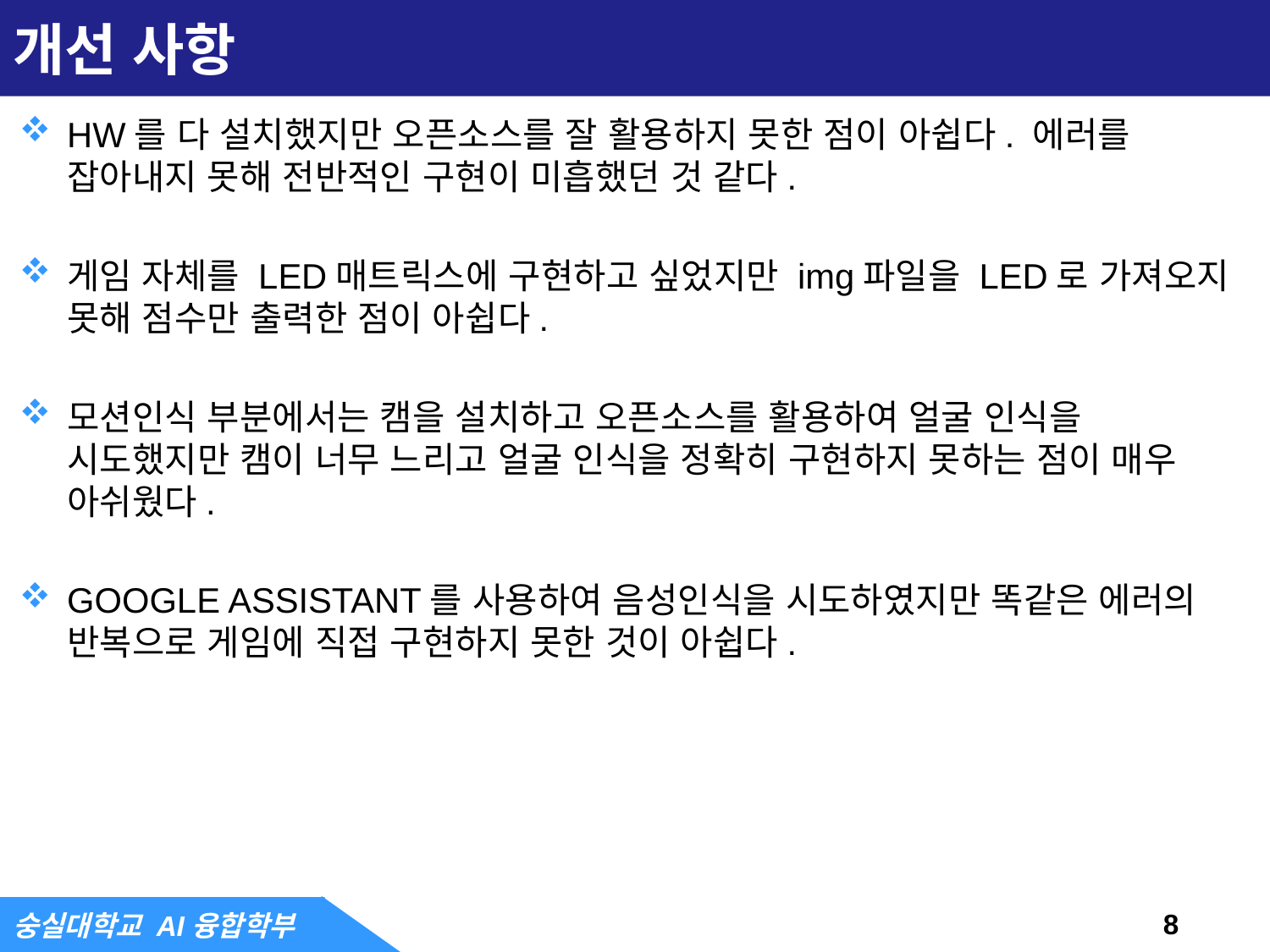

# 개선 사항
HW를 다 설치했지만 오픈소스를 잘 활용하지 못한 점이 아쉽다. 에러를 잡아내지 못해 전반적인 구현이 미흡했던 것 같다.

게임 자체를 LED매트릭스에 구현하고 싶었지만 img파일을 LED로 가져오지 못해 점수만 출력한 점이 아쉽다.

모션인식 부분에서는 캠을 설치하고 오픈소스를 활용하여 얼굴 인식을 시도했지만 캠이 너무 느리고 얼굴 인식을 정확히 구현하지 못하는 점이 매우 아쉬웠다.

GOOGLE ASSISTANT를 사용하여 음성인식을 시도하였지만 똑같은 에러의 반복으로 게임에 직접 구현하지 못한 것이 아쉽다.